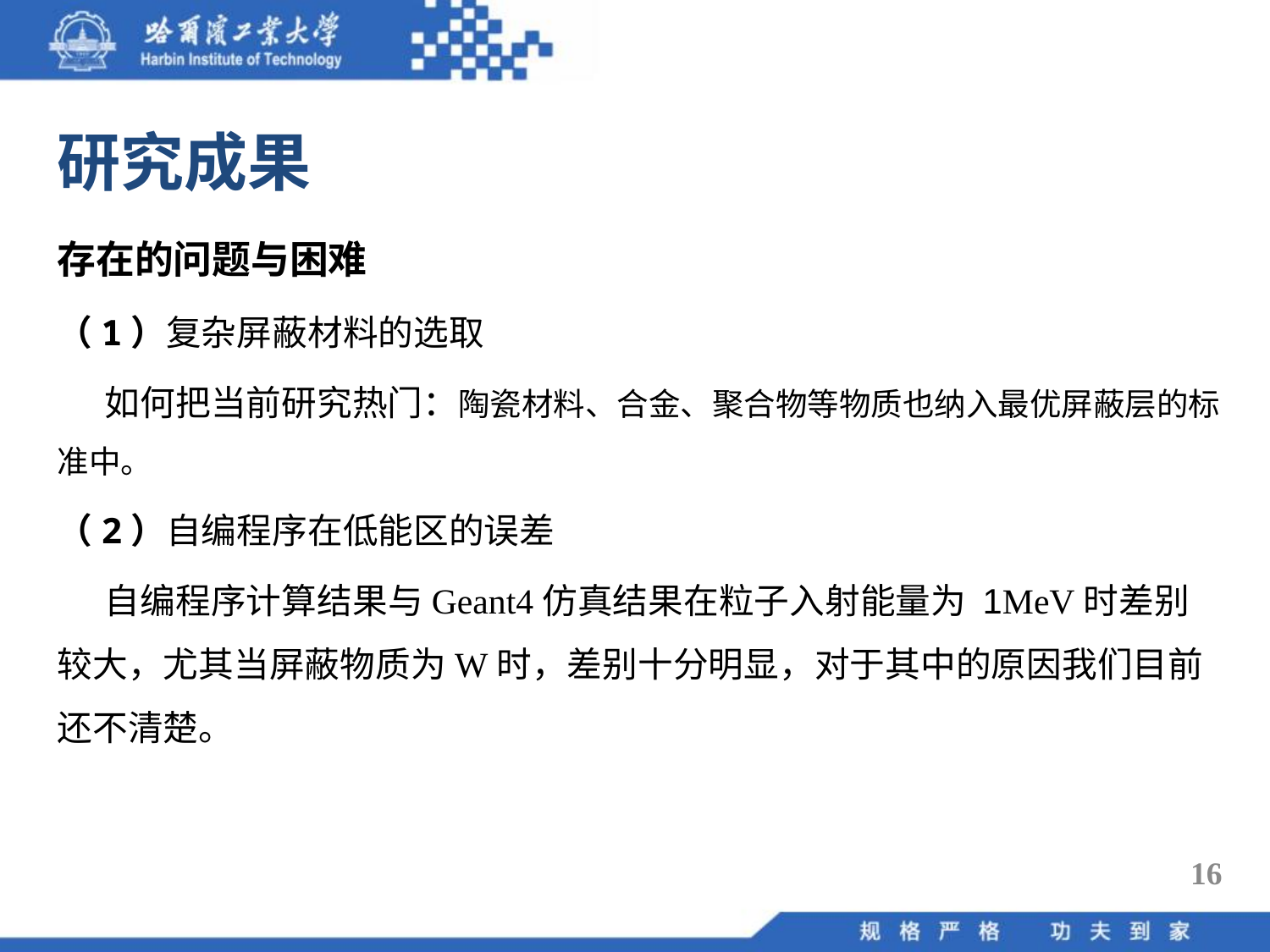

研究成果
存在的问题与困难
（1）复杂屏蔽材料的选取
     如何把当前研究热门：陶瓷材料、合金、聚合物等物质也纳入最优屏蔽层的标准中。
（2）自编程序在低能区的误差
     自编程序计算结果与Geant4仿真结果在粒子入射能量为 1MeV时差别较大，尤其当屏蔽物质为W时，差别十分明显，对于其中的原因我们目前还不清楚。

16